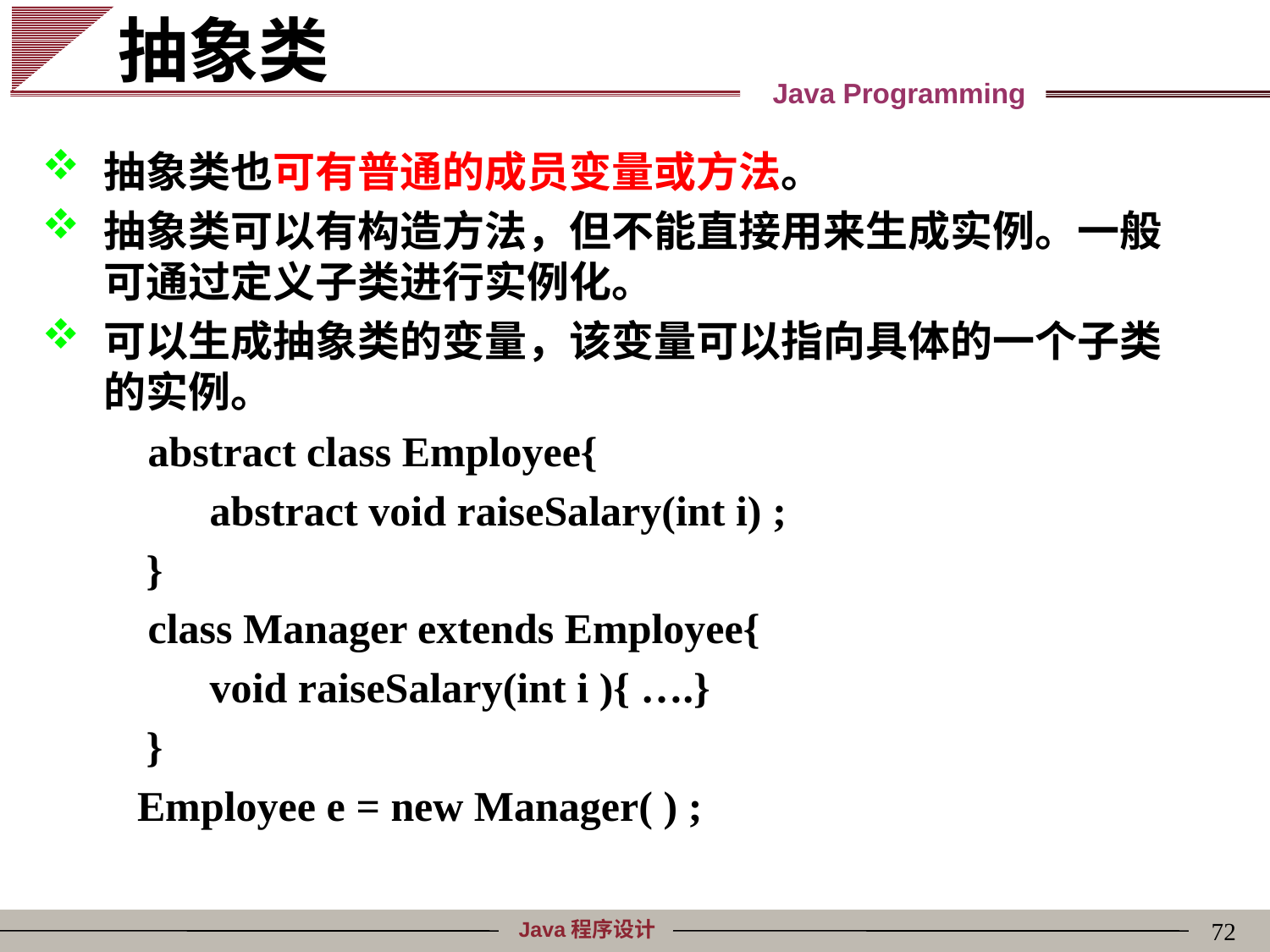

# 抽象类
抽象类也可有普通的成员变量或方法。
抽象类可以有构造方法，但不能直接用来生成实例。一般可通过定义子类进行实例化。
可以生成抽象类的变量，该变量可以指向具体的一个子类的实例。
          abstract class Employee{
	          abstract void raiseSalary(int i) ;
	    }
          class Manager extends Employee{
	          void raiseSalary(int i ){ ….}
	    }
         Employee e = new Manager( ) ;